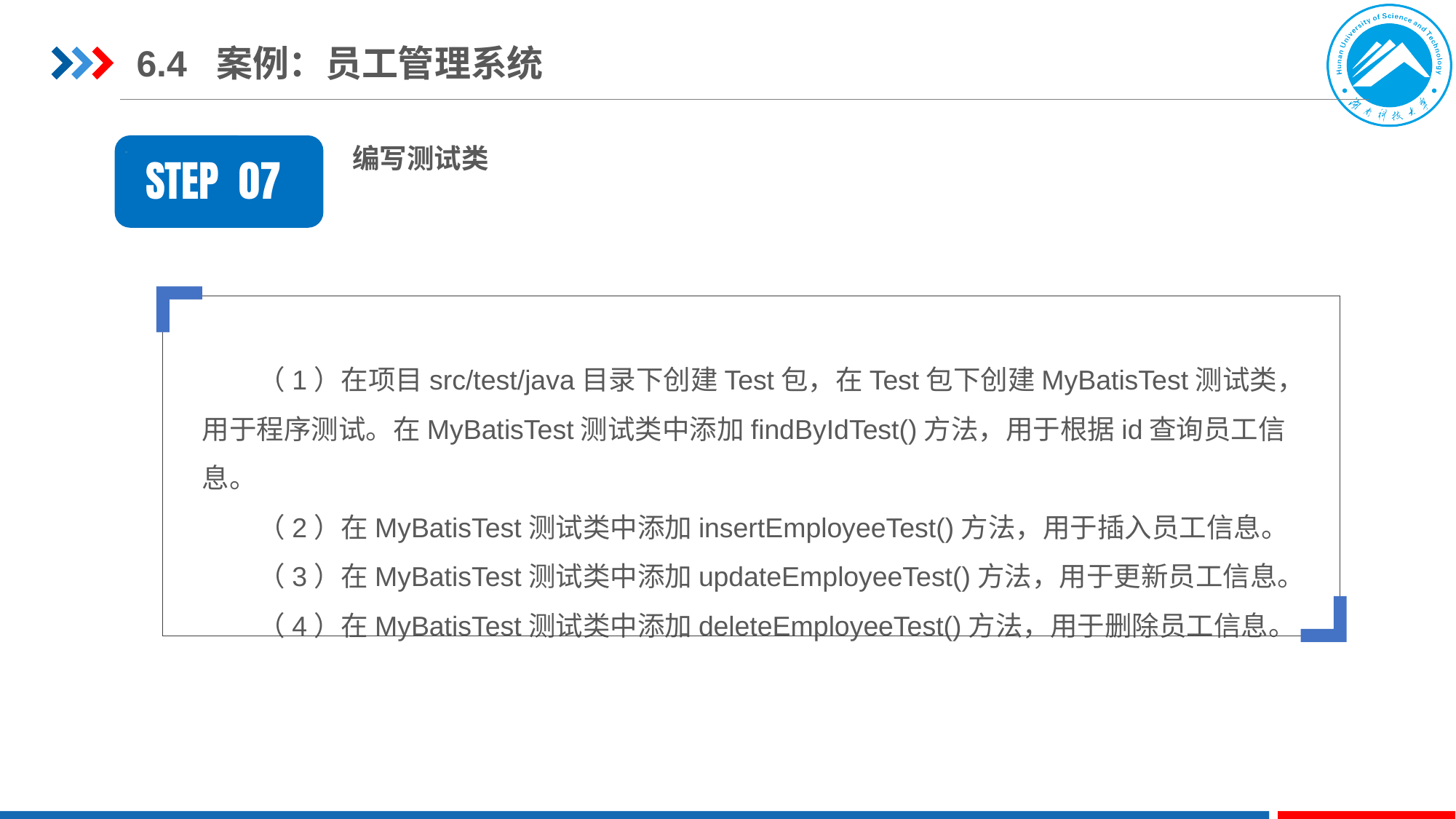

6.4  案例：员工管理系统
编写测试类

STEP  07

        （1）在项目src/test/java目录下创建Test包，在Test包下创建MyBatisTest测试类，用于程序测试。在MyBatisTest测试类中添加findByIdTest()方法，用于根据id查询员工信息。
        （2）在MyBatisTest测试类中添加insertEmployeeTest()方法，用于插入员工信息。
        （3）在MyBatisTest测试类中添加updateEmployeeTest()方法，用于更新员工信息。
        （4）在MyBatisTest测试类中添加deleteEmployeeTest()方法，用于删除员工信息。